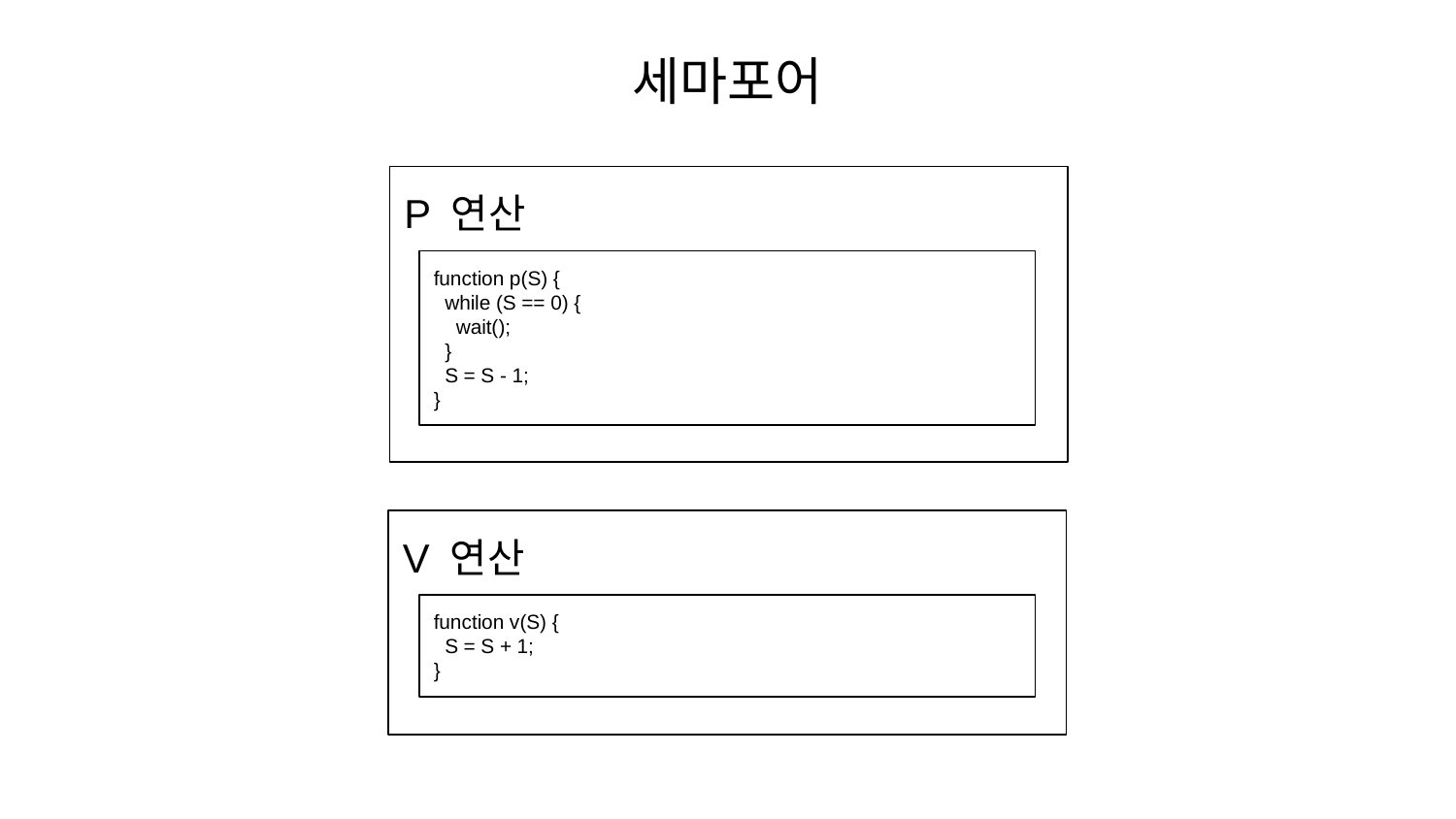

# 세마포어
P 연산
function p(S) {
  while (S == 0) {
    wait();
  }
  S = S - 1;
}

V 연산
function v(S) {
  S = S + 1;
}